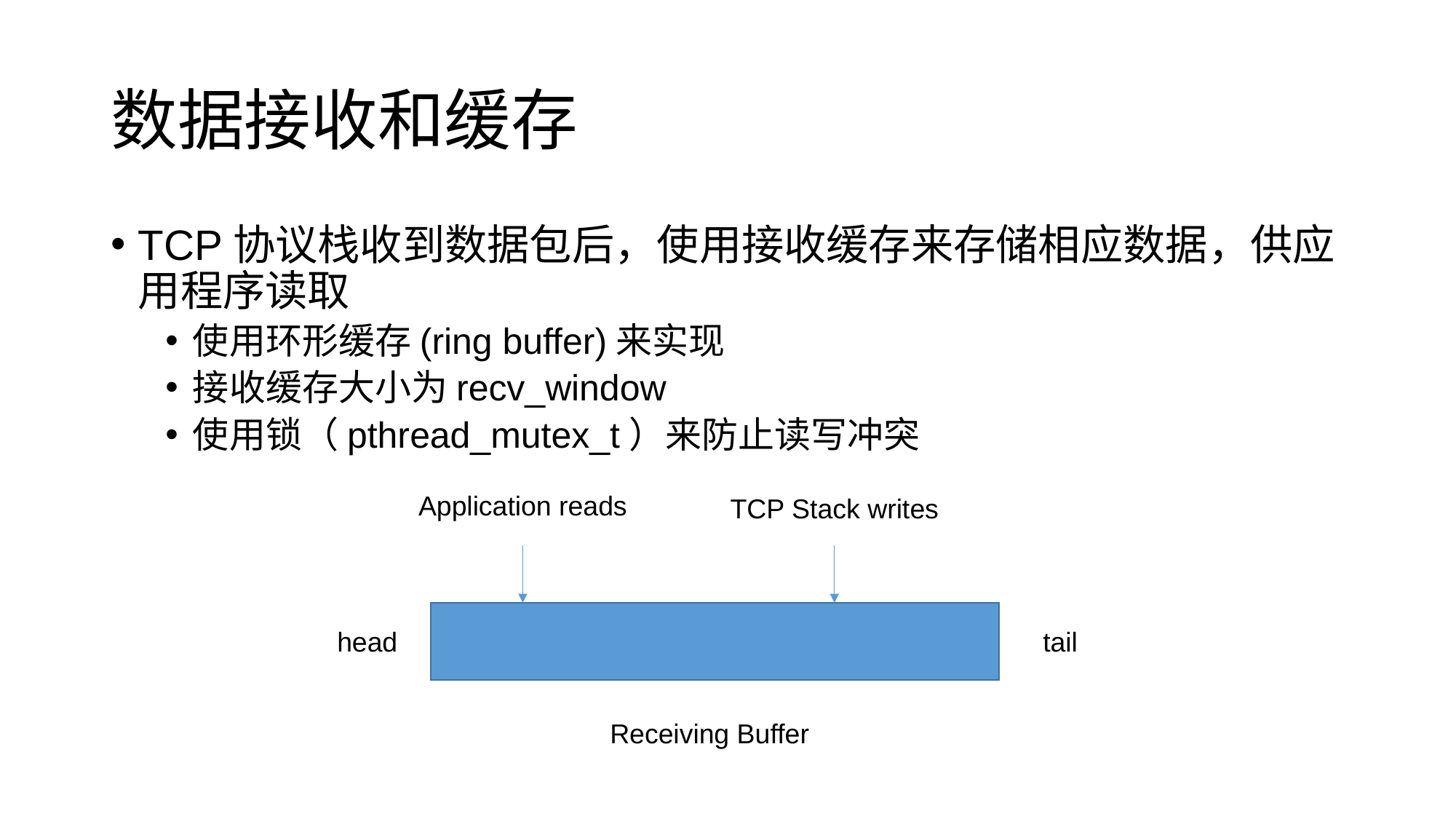

# 数据接收和缓存
TCP协议栈收到数据包后，使用接收缓存来存储相应数据，供应用程序读取
使用环形缓存(ring buffer)来实现
接收缓存大小为recv_window
使用锁（pthread_mutex_t）来防止读写冲突

Application reads
TCP Stack writes

head
tail
Receiving Buffer